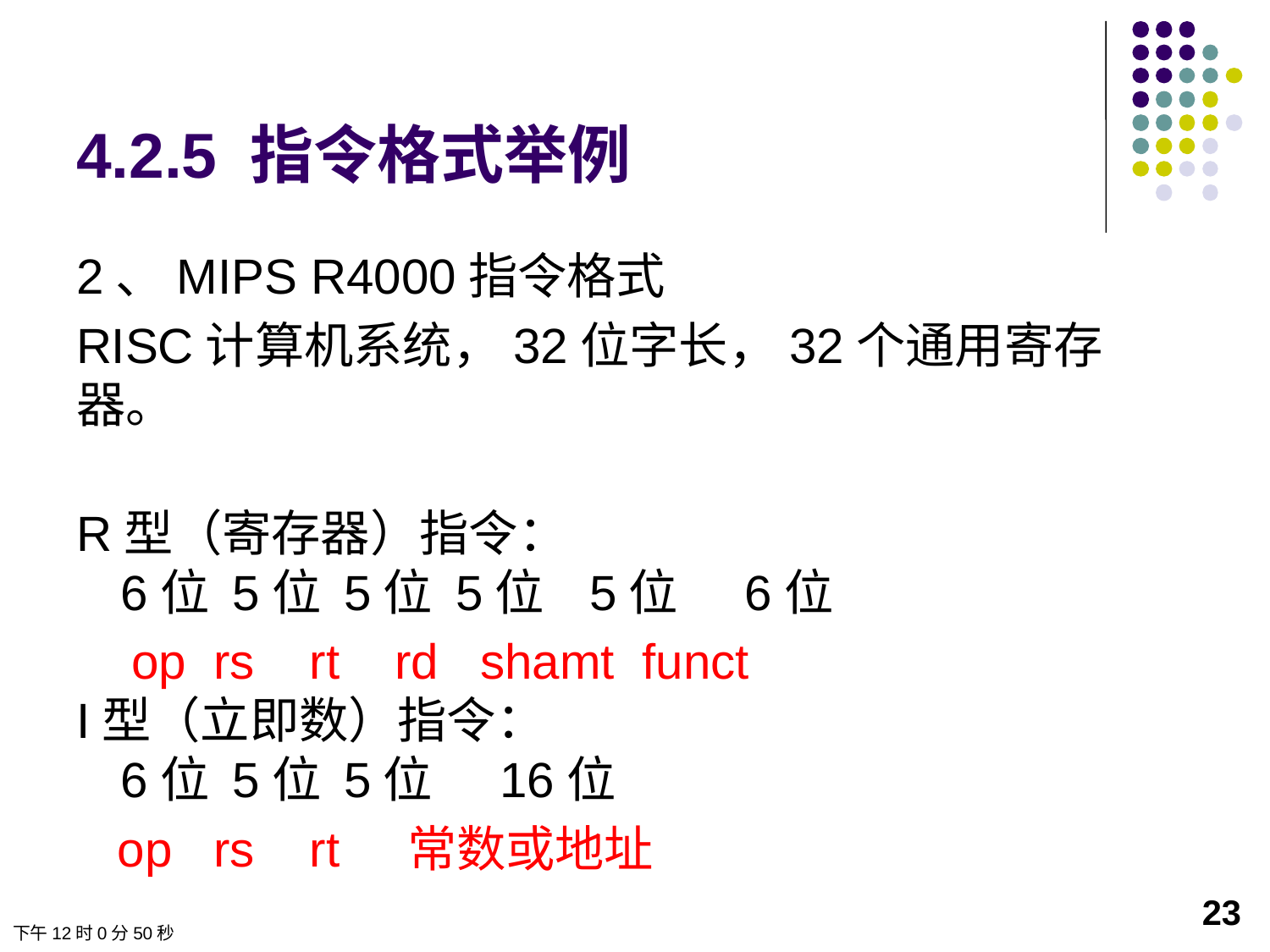

# 4.2.5 指令格式举例
2、MIPS R4000指令格式
RISC计算机系统，32位字长，32个通用寄存器。
R型（寄存器）指令：
   6位 5位 5位 5位   5位     6位
    op  rs    rt    rd   shamt  funct
I型（立即数）指令：
   6位 5位 5位     16位
   op   rs    rt    常数或地址

23
下午12时0分50秒